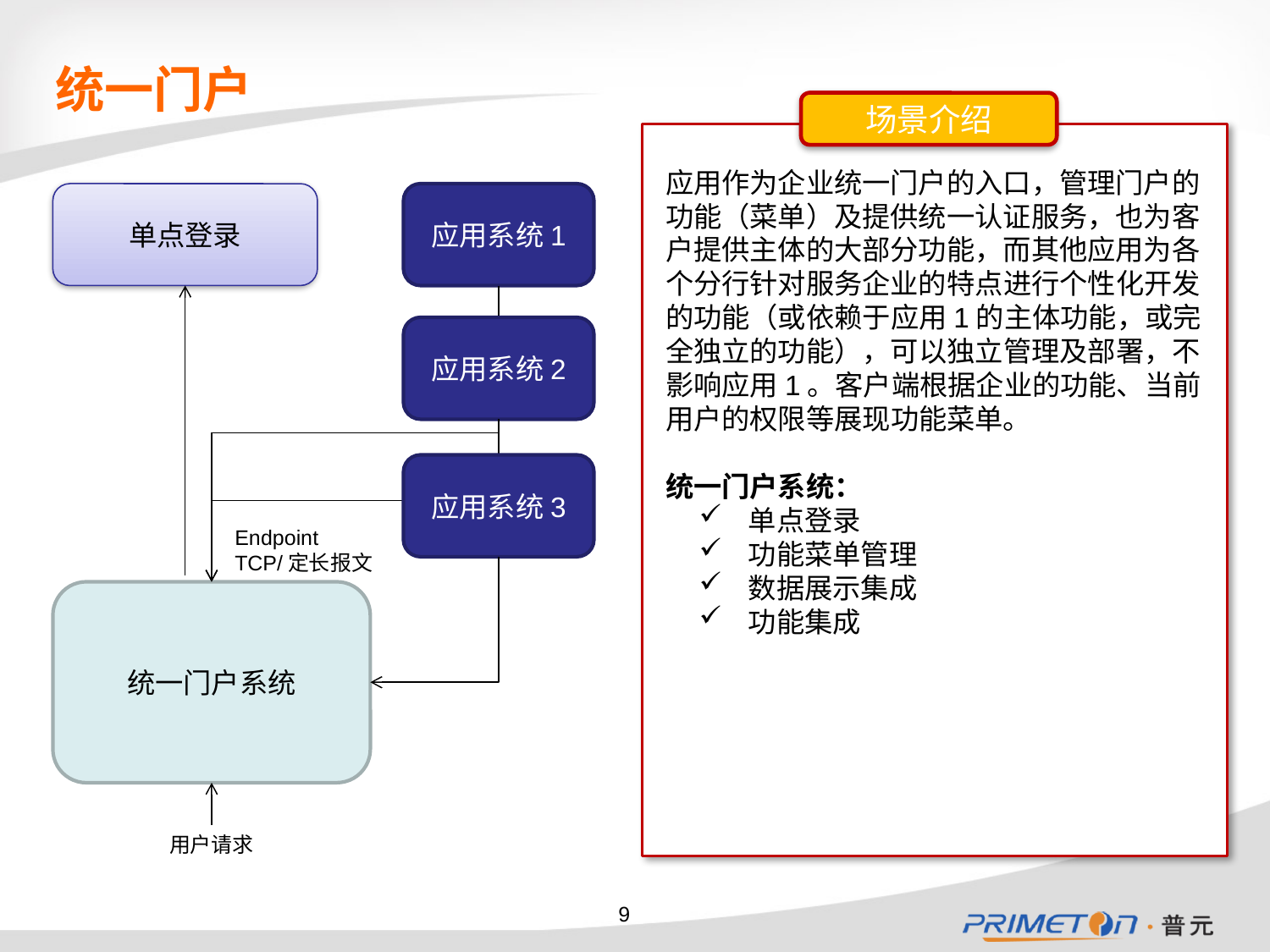

# 统一门户
场景介绍

应用作为企业统一门户的入口，管理门户的功能（菜单）及提供统一认证服务，也为客户提供主体的大部分功能，而其他应用为各个分行针对服务企业的特点进行个性化开发的功能（或依赖于应用1的主体功能，或完全独立的功能），可以独立管理及部署，不影响应用1。客户端根据企业的功能、当前用户的权限等展现功能菜单。

统一门户系统：
  单点登录
  功能菜单管理
  数据展示集成
  功能集成

单点登录
应用系统1
应用系统2
应用系统3
Endpoint
TCP/定长报文
统一门户系统
用户请求
9